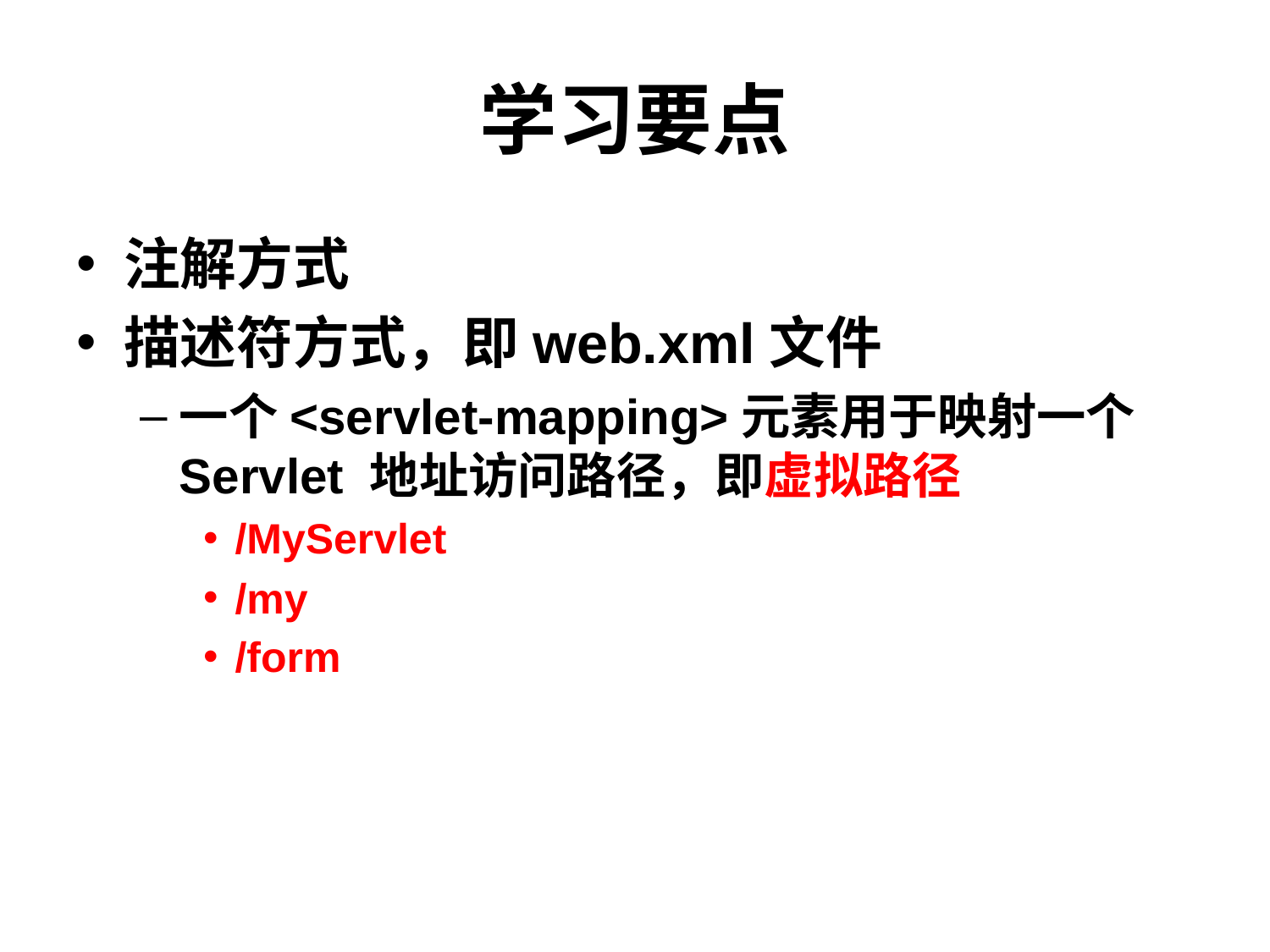

# 学习要点
注解方式
描述符方式，即web.xml文件
一个<servlet-mapping>元素用于映射一个Servlet 地址访问路径，即虚拟路径
/MyServlet
/my
/form